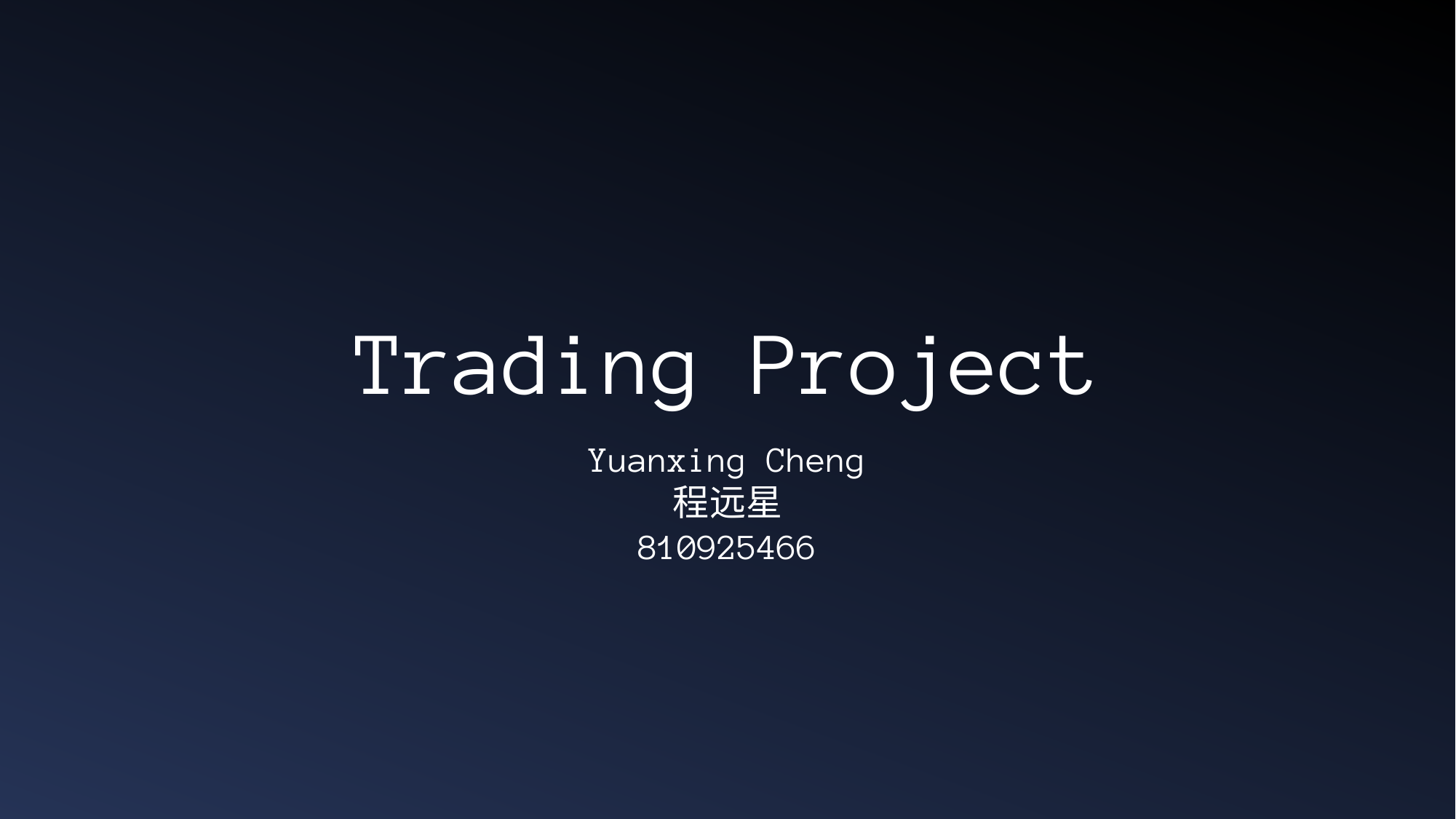

# Trading Project
Yuanxing Cheng
程远星
810925466